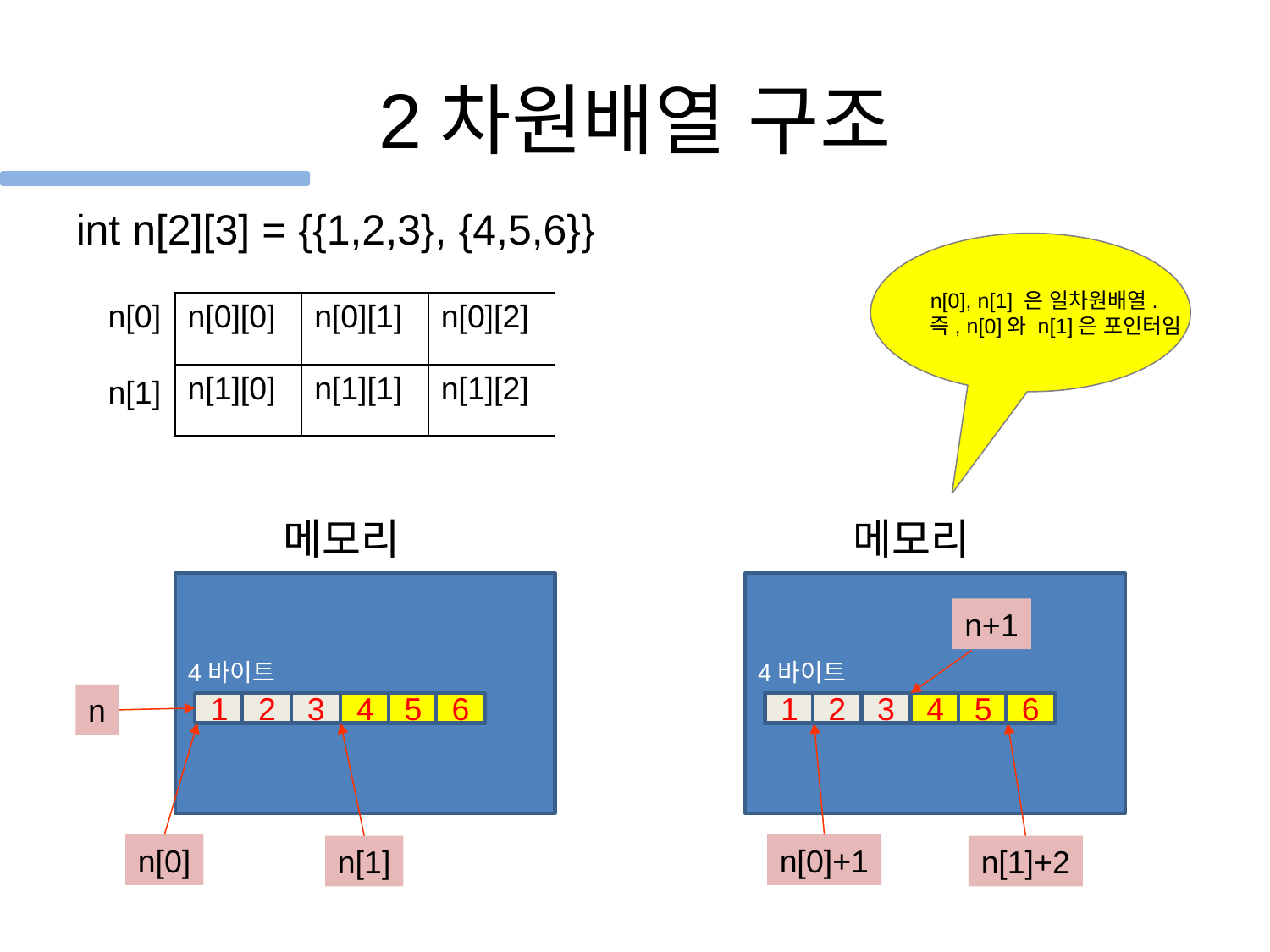

# 2차원배열 구조

int n[2][3] = {{1,2,3}, {4,5,6}}
n[0], n[1] 은 일차원배열.
즉, n[0]와 n[1]은 포인터임
n[0]
| n[0][0] | n[0][1] | n[0][2] |
| --- | --- | --- |
| n[1][0] | n[1][1] | n[1][2] |
n[1]
메모리
메모리

n+1
4바이트
4바이트
n
1
2
3
4
5
6
1
2
3
4
5
6
n[0]
n[0]+1
n[1]
n[1]+2